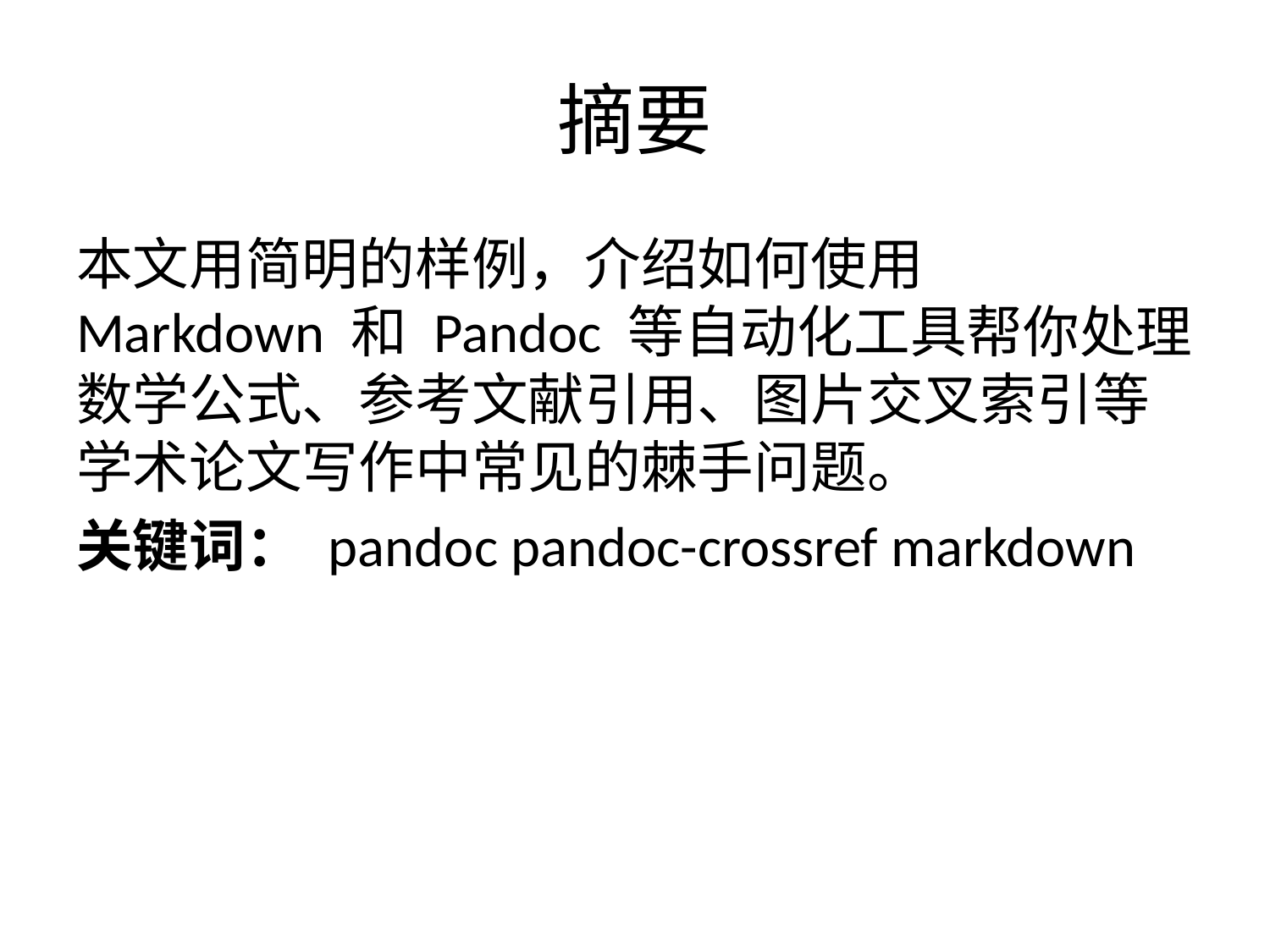

# 摘要
本文用简明的样例，介绍如何使用 Markdown 和 Pandoc 等自动化工具帮你处理数学公式、参考文献引用、图片交叉索引等学术论文写作中常见的棘手问题。
关键词： pandoc pandoc-crossref markdown